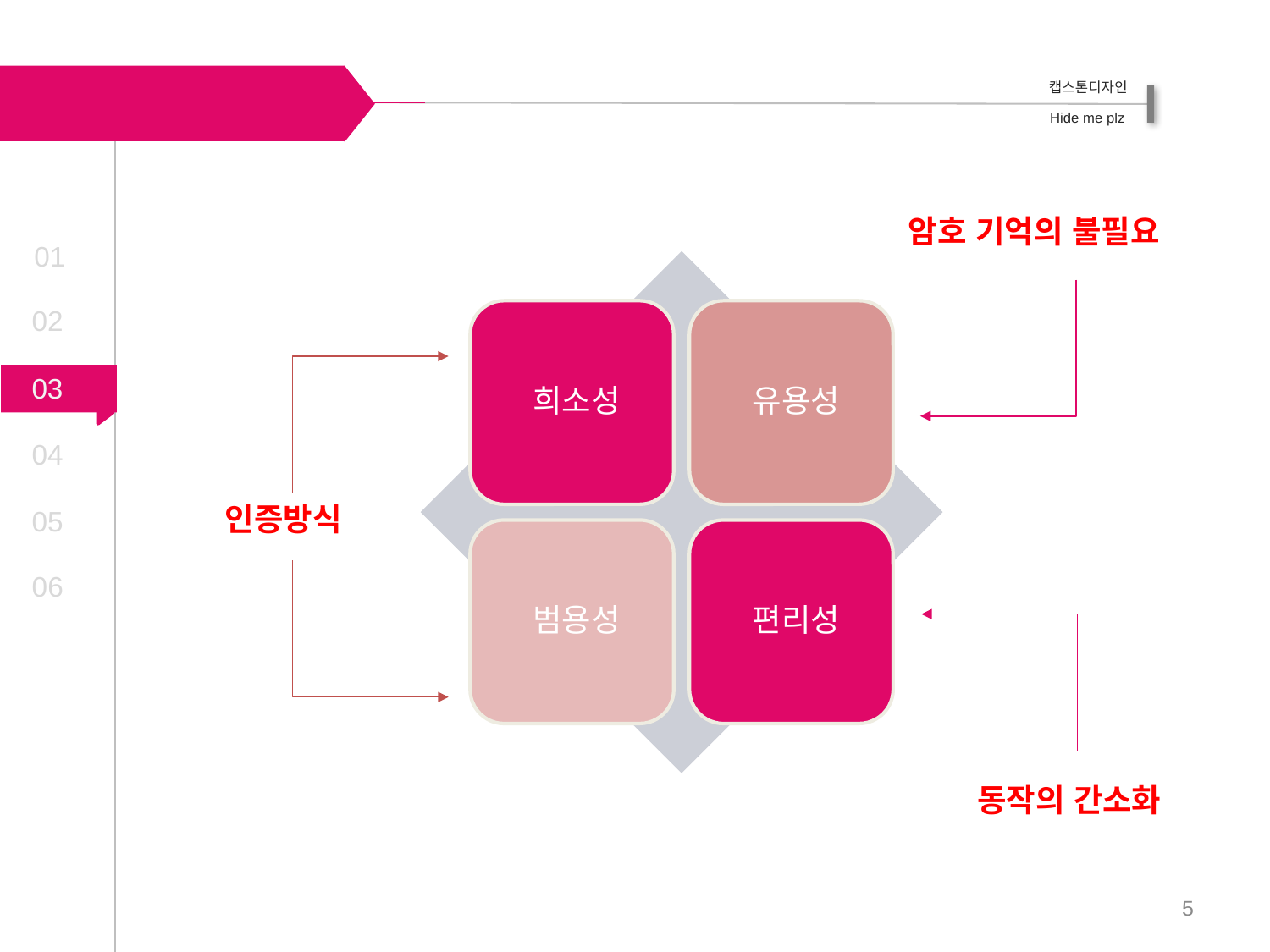

개발 목적 & 기대효과
암호 기억의 불필요
01
희소성
유용성
범용성
편리성
02
03

04
인증방식
05
06
동작의 간소화
5